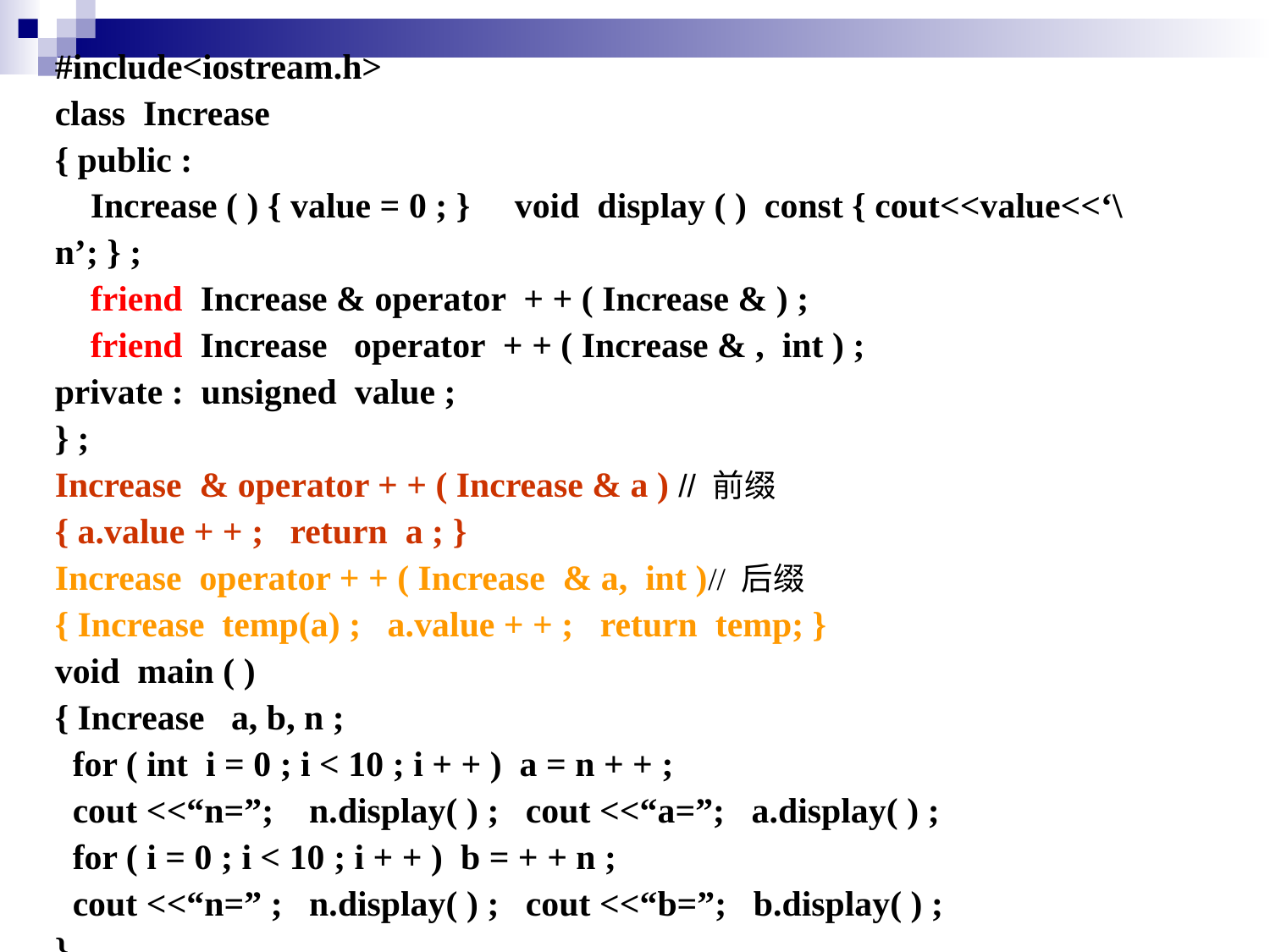

#include<iostream.h>
class  Increase
{ public :
    Increase ( ) { value = 0 ; }     void  display ( )  const { cout<<value<<‘\n’; } ;
    friend  Increase & operator  + + ( Increase & ) ;
    friend  Increase   operator  + + ( Increase & ,  int ) ;
private :  unsigned  value ;
} ;
Increase  & operator + + ( Increase & a ) // 前缀
{ a.value + + ;   return  a ; }
Increase  operator + + ( Increase  & a,  int )// 后缀
{ Increase  temp(a) ;   a.value + + ;   return  temp; }
void  main ( )
{ Increase   a, b, n ;
  for ( int  i = 0 ; i < 10 ; i + + )  a = n + + ;
  cout <<“n=”;    n.display( ) ;   cout <<“a=”;   a.display( ) ;
  for ( i = 0 ; i < 10 ; i + + )  b = + + n ;
  cout <<“n=” ;   n.display( ) ;   cout <<“b=”;   b.display( ) ;
}